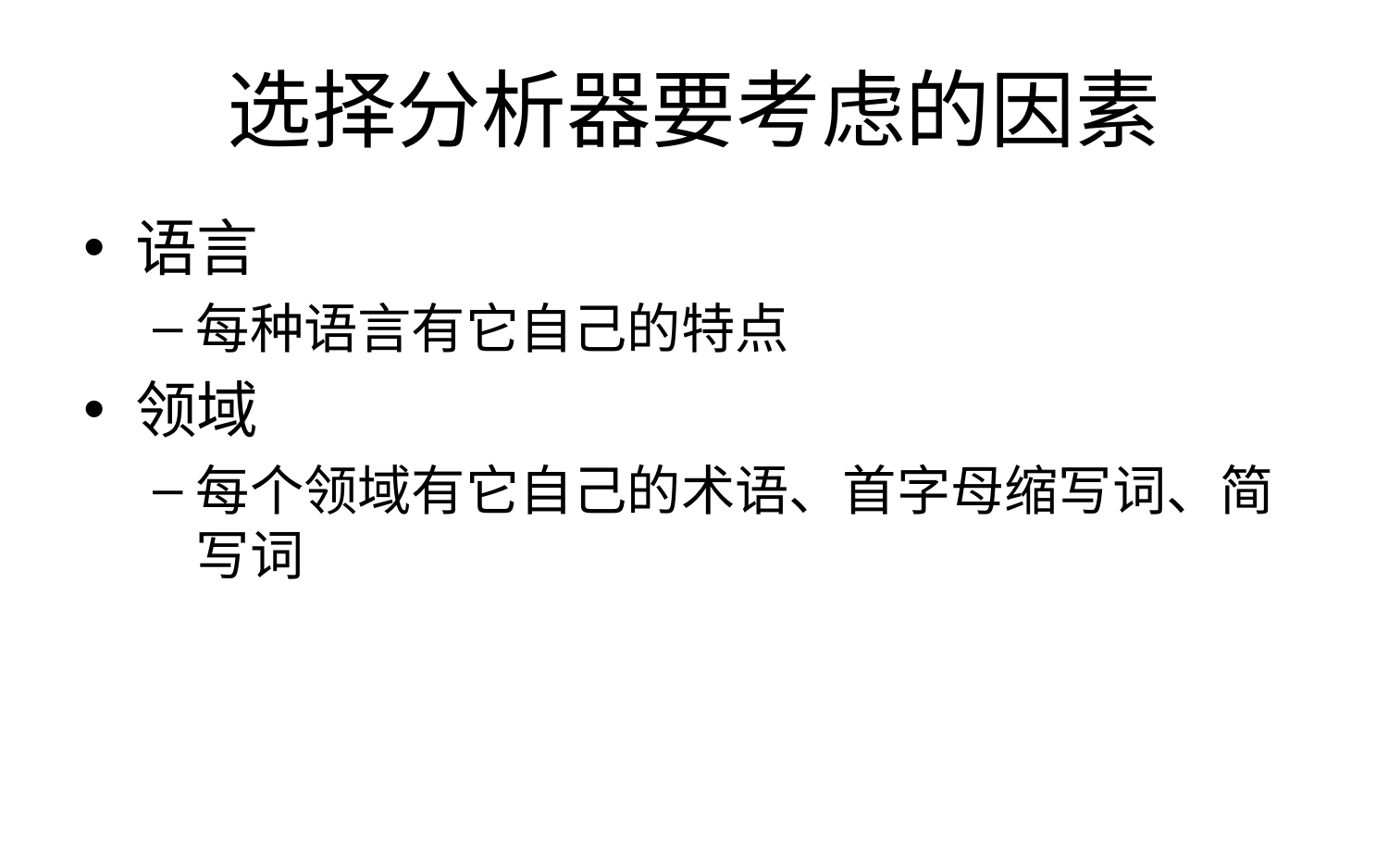

# 选择分析器要考虑的因素
语言
每种语言有它自己的特点
领域
每个领域有它自己的术语、首字母缩写词、简写词